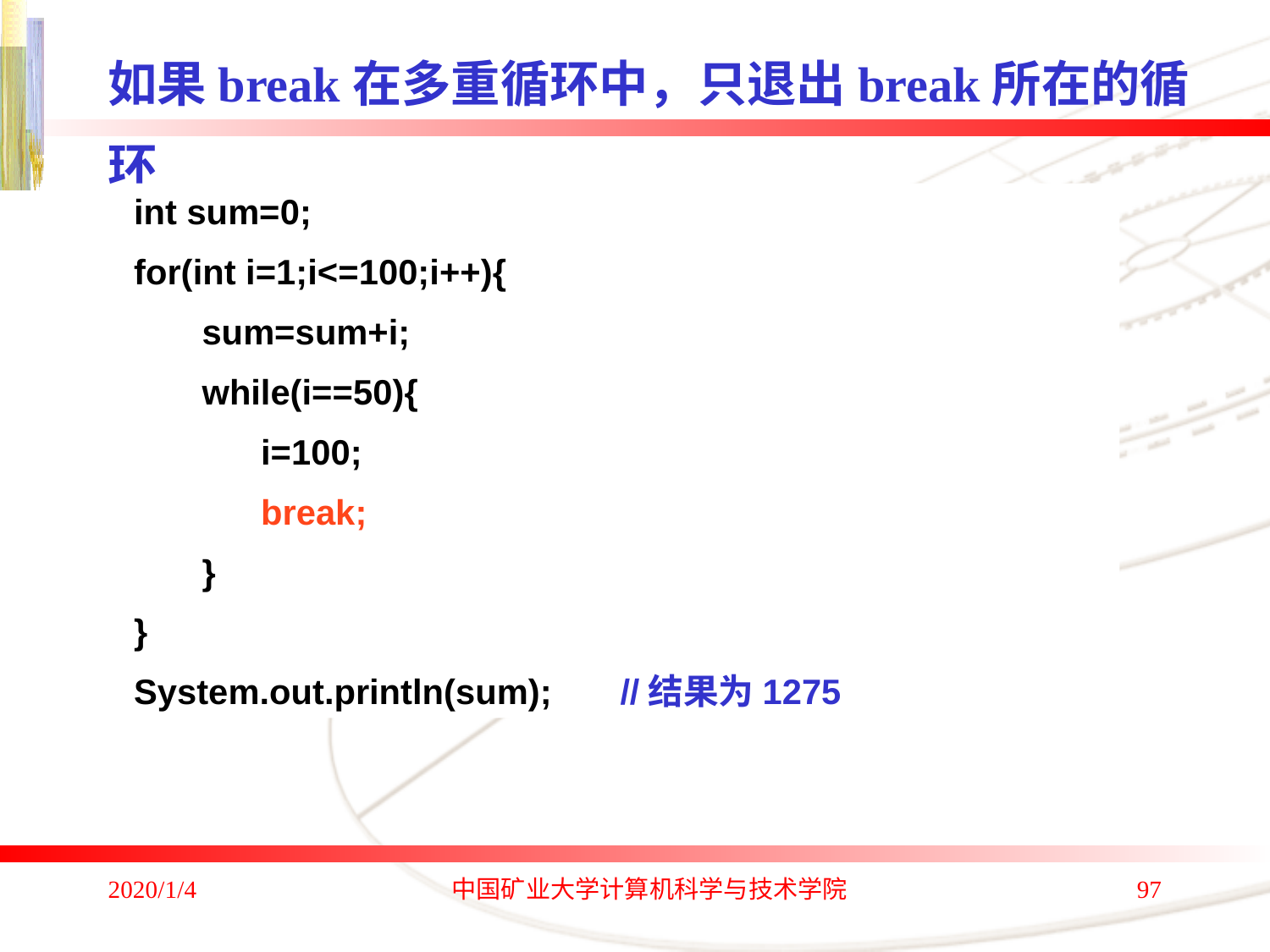

如果break在多重循环中，只退出break所在的循环
int sum=0;
for(int i=1;i<=100;i++){
       sum=sum+i;
       while(i==50){
	i=100;
	break;
       }
}
System.out.println(sum);       //结果为1275
2020/1/4
中国矿业大学计算机科学与技术学院
97